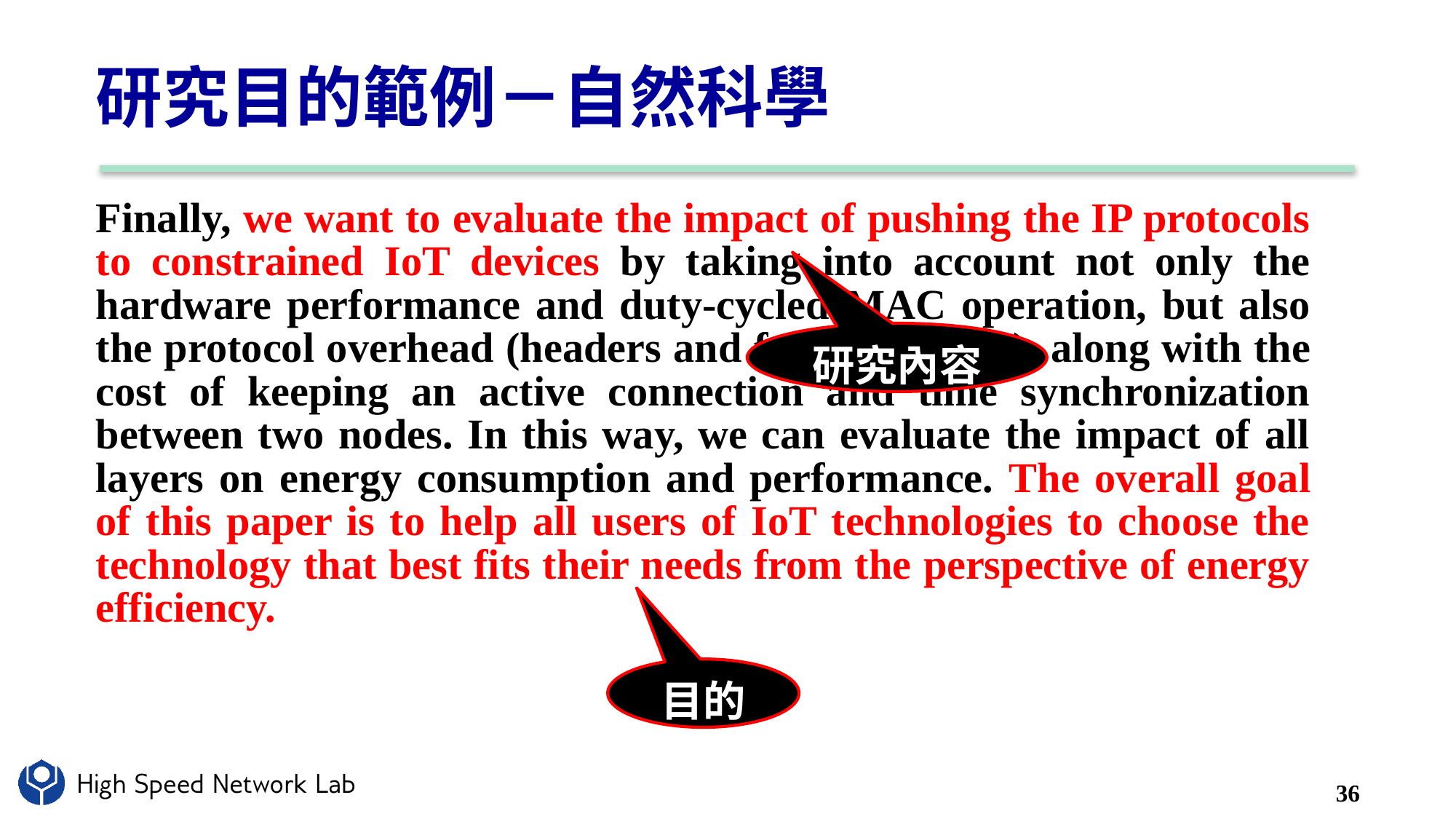

# 研究目的範例－自然科學
Finally, we want to evaluate the impact of pushing the IP protocols to constrained IoT devices by taking into account not only the hardware performance and duty-cycled MAC operation, but also the protocol overhead (headers and fragmentation), along with the cost of keeping an active connection and time synchronization between two nodes. In this way, we can evaluate the impact of all layers on energy consumption and performance. The overall goal of this paper is to help all users of IoT technologies to choose the technology that best fits their needs from the perspective of energy efficiency.

研究內容
目的
36